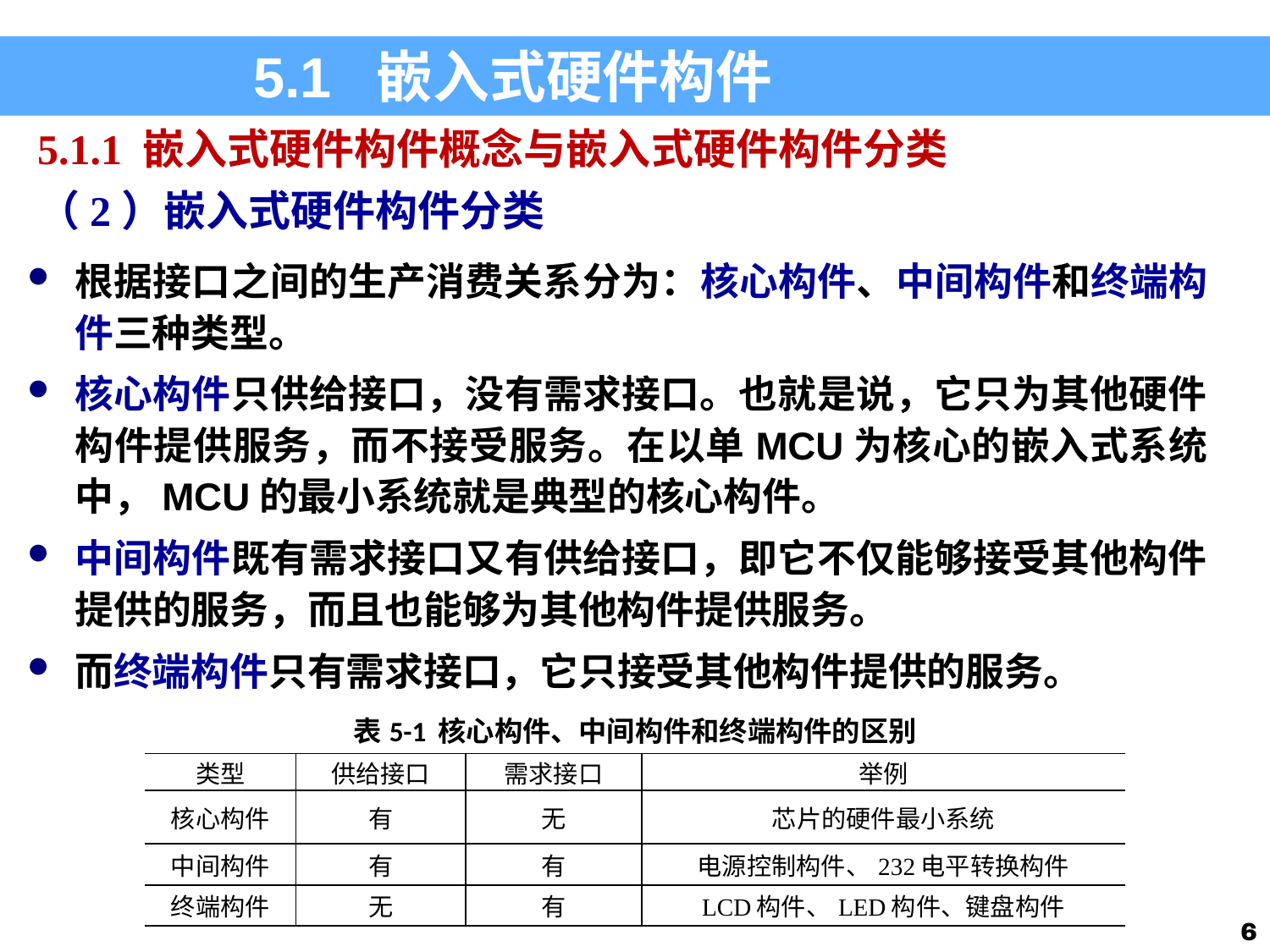

5.1  嵌入式硬件构件
5.1.1 嵌入式硬件构件概念与嵌入式硬件构件分类
（2）嵌入式硬件构件分类
根据接口之间的生产消费关系分为：核心构件、中间构件和终端构件三种类型。
核心构件只供给接口，没有需求接口。也就是说，它只为其他硬件构件提供服务，而不接受服务。在以单MCU为核心的嵌入式系统中，MCU的最小系统就是典型的核心构件。
中间构件既有需求接口又有供给接口，即它不仅能够接受其他构件提供的服务，而且也能够为其他构件提供服务。
而终端构件只有需求接口，它只接受其他构件提供的服务。
| 表5-1 核心构件、中间构件和终端构件的区别 |  |  |  |
| --- | --- | --- | --- |
| 类型 | 供给接口 | 需求接口 | 举例 |
| 核心构件 | 有 | 无 | 芯片的硬件最小系统 |
| 中间构件 | 有 | 有 | 电源控制构件、232电平转换构件 |
| 终端构件 | 无 | 有 | LCD构件、LED构件、键盘构件 |
6